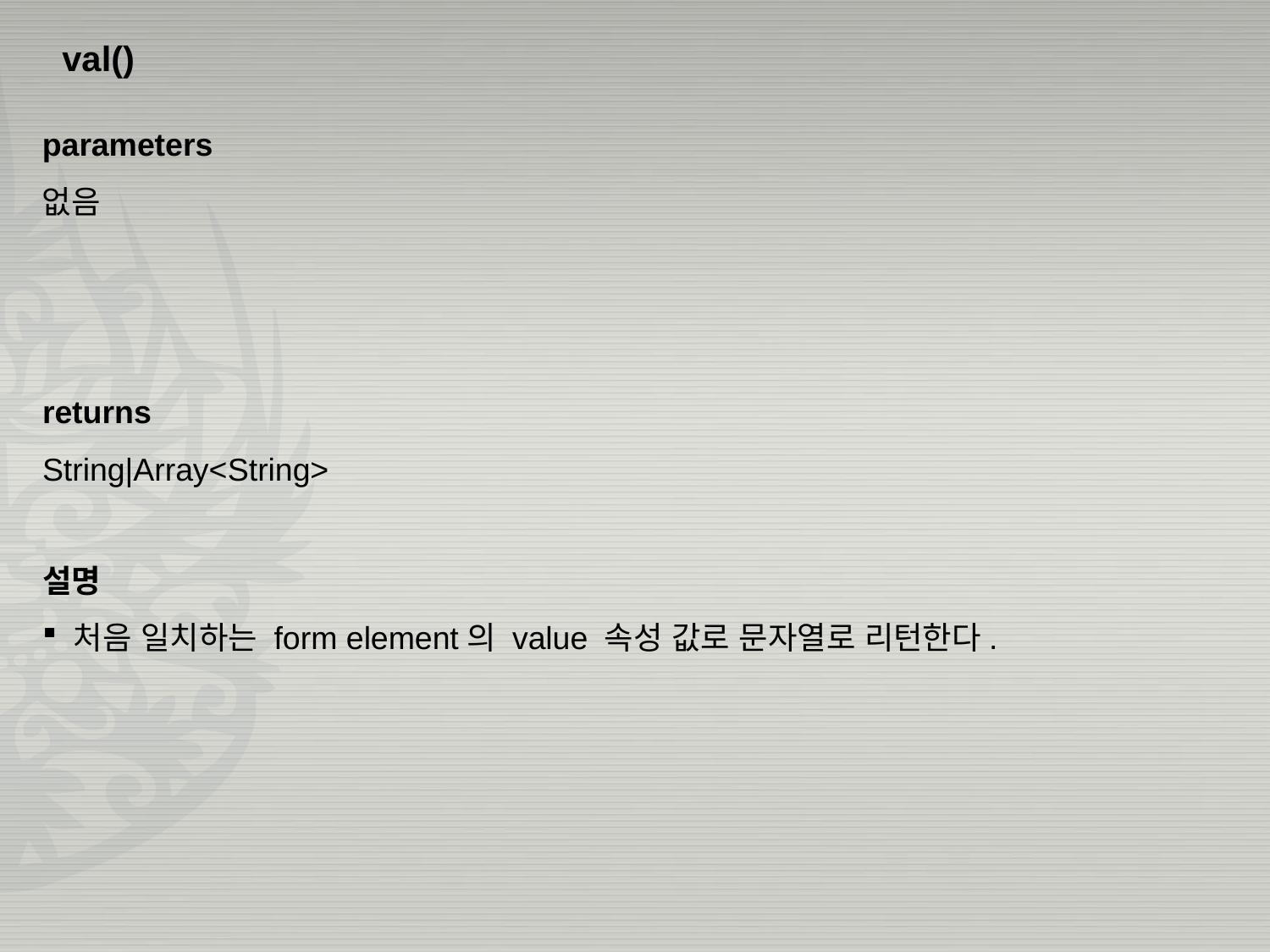

val()
parameters
없음
returns
String|Array<String>
설명
 처음 일치하는 form element의 value 속성 값로 문자열로 리턴한다.